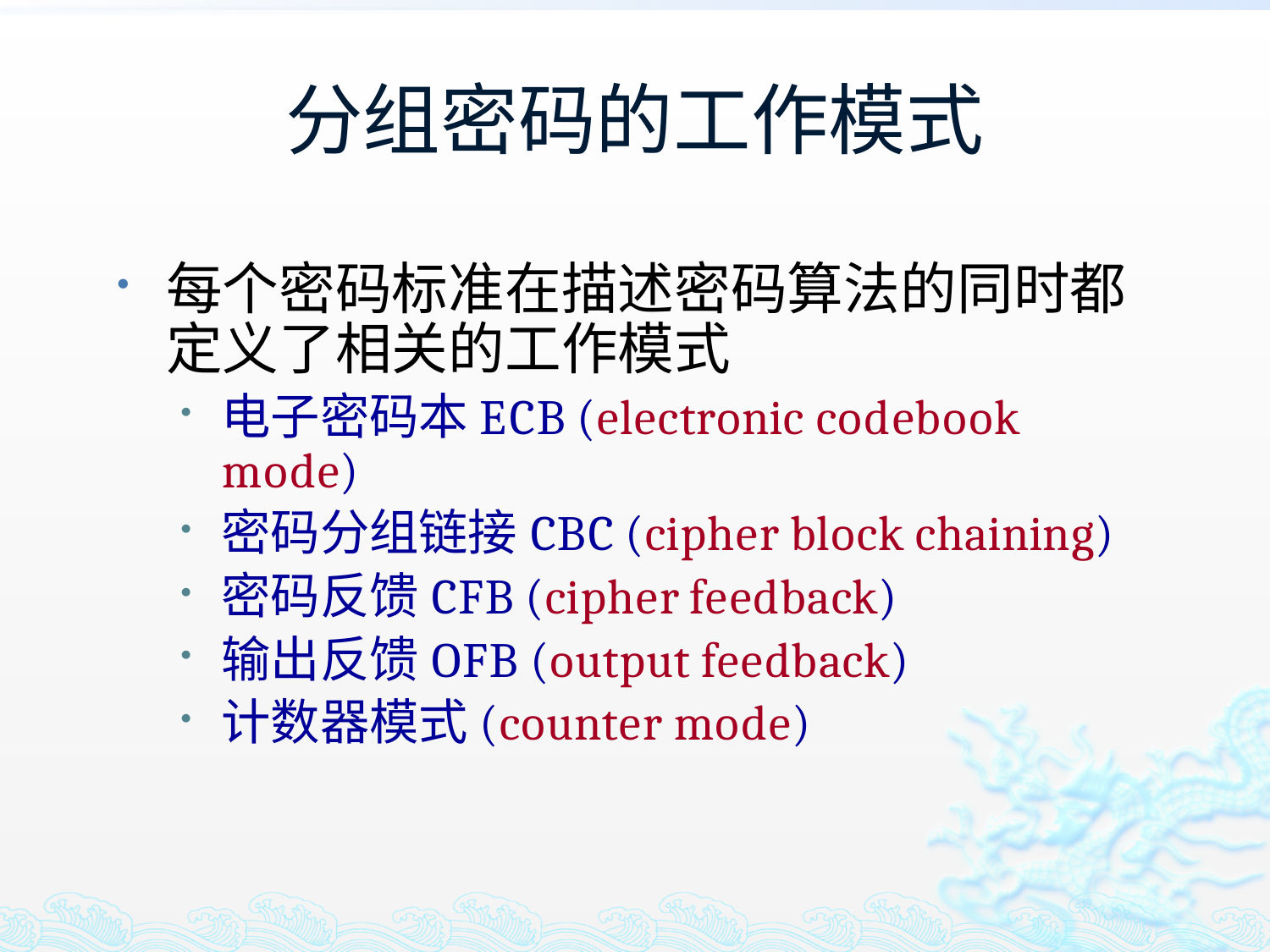

# 分组密码的工作模式
每个密码标准在描述密码算法的同时都定义了相关的工作模式
电子密码本ECB (electronic codebook mode)
密码分组链接CBC (cipher block chaining)
密码反馈CFB (cipher feedback)
输出反馈OFB (output feedback)
计数器模式(counter mode)